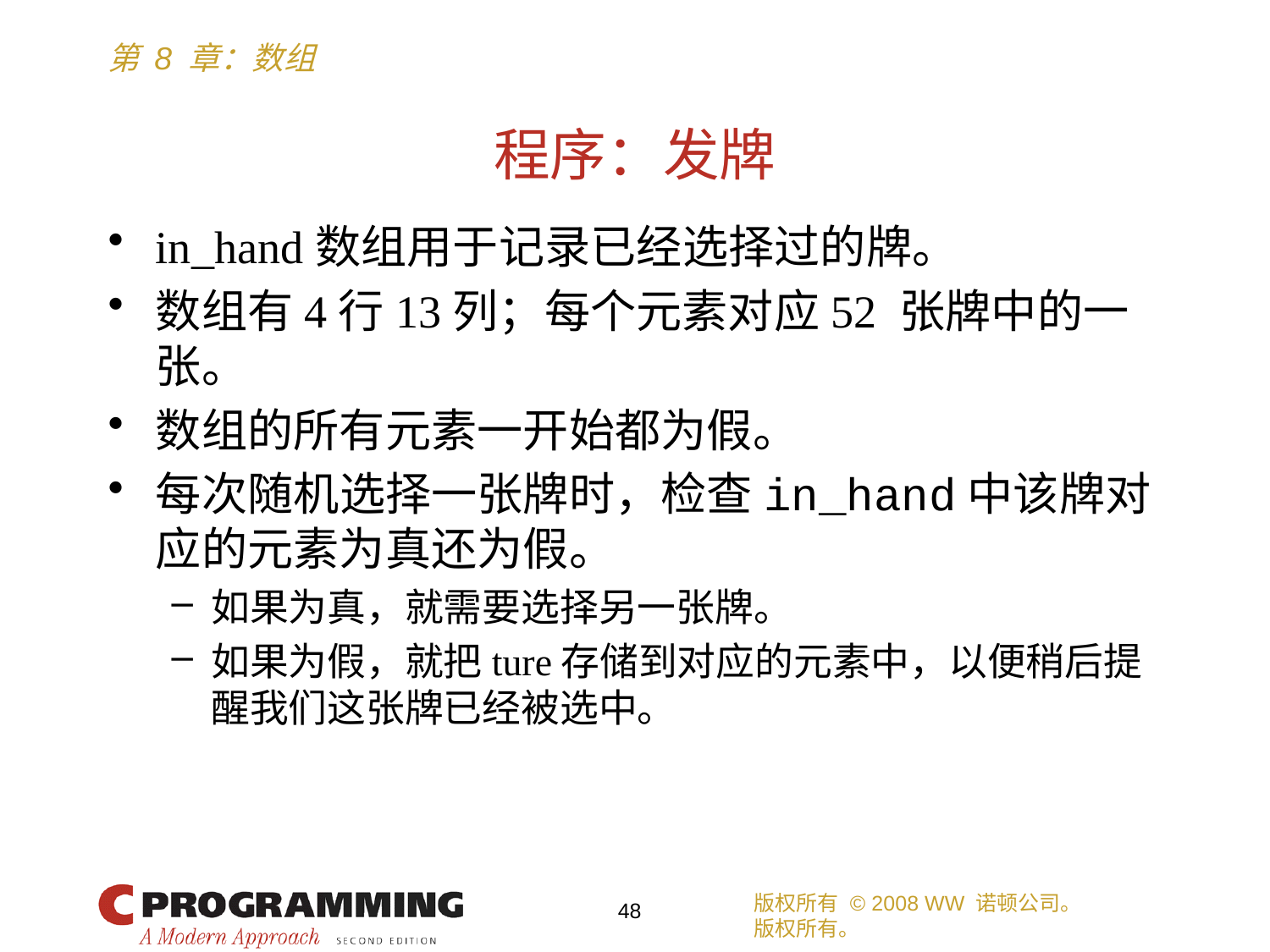

# 程序：发牌
in_hand数组用于记录已经选择过的牌。
数组有4行13列；每个元素对应52 张牌中的一张。
数组的所有元素一开始都为假。
每次随机选择一张牌时，检查in_hand中该牌对应的元素为真还为假。
如果为真，就需要选择另一张牌。
如果为假，就把ture存储到对应的元素中，以便稍后提醒我们这张牌已经被选中。
版权所有 © 2008 WW 诺顿公司。
版权所有。
48